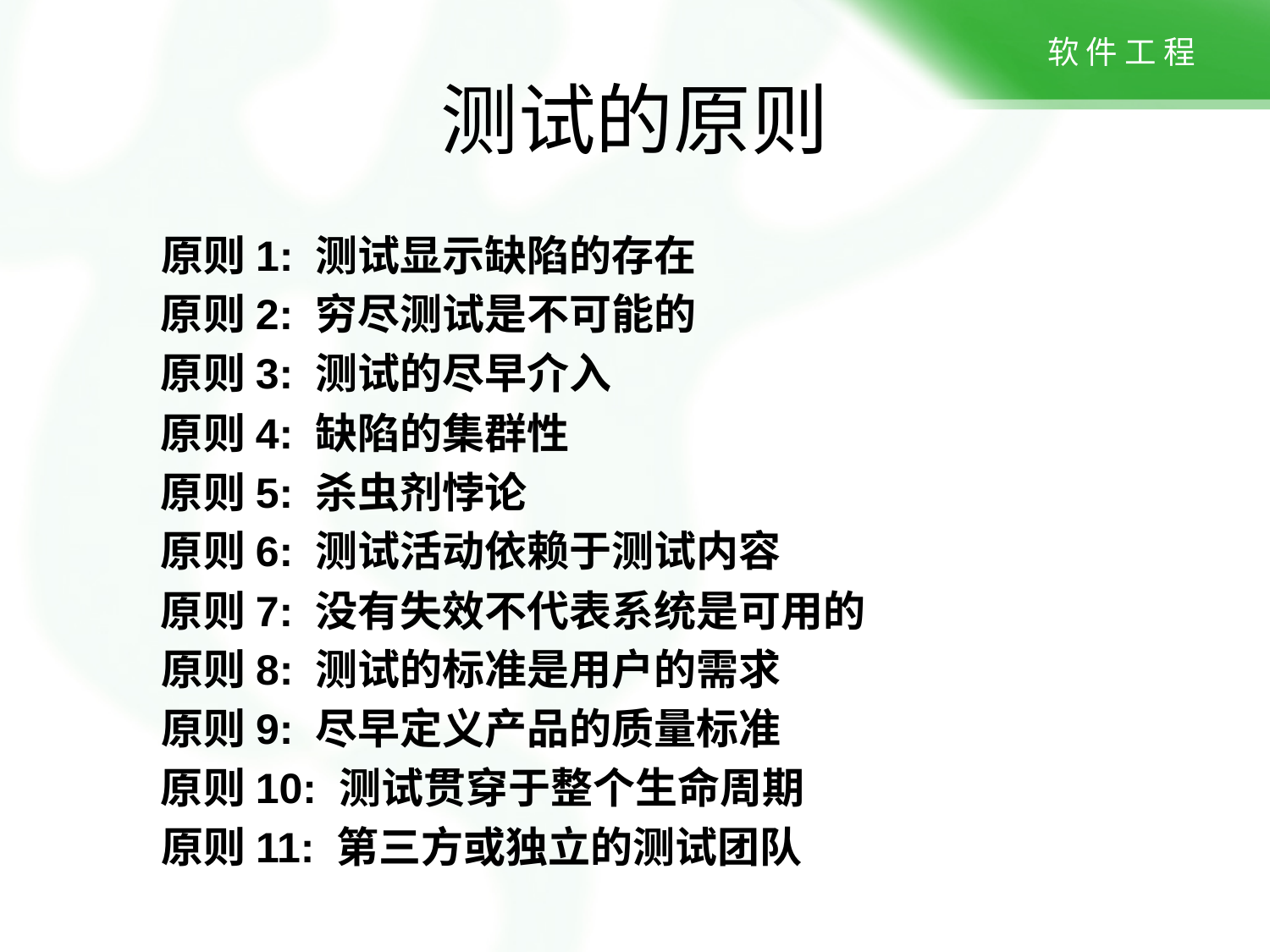

测试的原则
　　原则1: 测试显示缺陷的存在
　　原则2: 穷尽测试是不可能的
　　原则3: 测试的尽早介入
　　原则4: 缺陷的集群性
　　原则5: 杀虫剂悖论
　　原则6: 测试活动依赖于测试内容
　　原则7: 没有失效不代表系统是可用的
　　原则8: 测试的标准是用户的需求
　　原则9: 尽早定义产品的质量标准
　　原则10: 测试贯穿于整个生命周期
　　原则11: 第三方或独立的测试团队